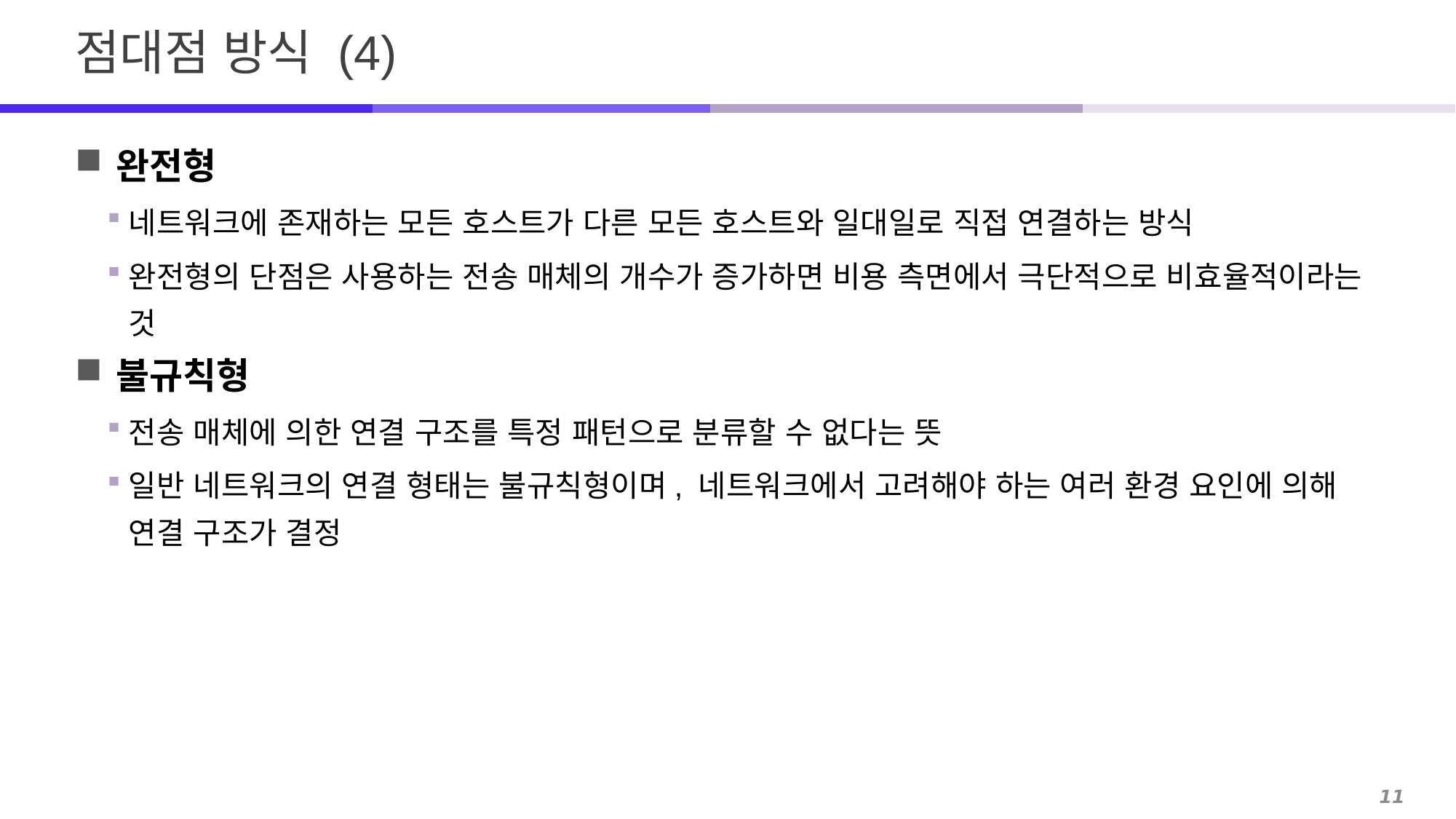

# 점대점 방식 (4)
완전형
네트워크에 존재하는 모든 호스트가 다른 모든 호스트와 일대일로 직접 연결하는 방식
완전형의 단점은 사용하는 전송 매체의 개수가 증가하면 비용 측면에서 극단적으로 비효율적이라는 것
불규칙형
전송 매체에 의한 연결 구조를 특정 패턴으로 분류할 수 없다는 뜻
일반 네트워크의 연결 형태는 불규칙형이며, 네트워크에서 고려해야 하는 여러 환경 요인에 의해 연결 구조가 결정